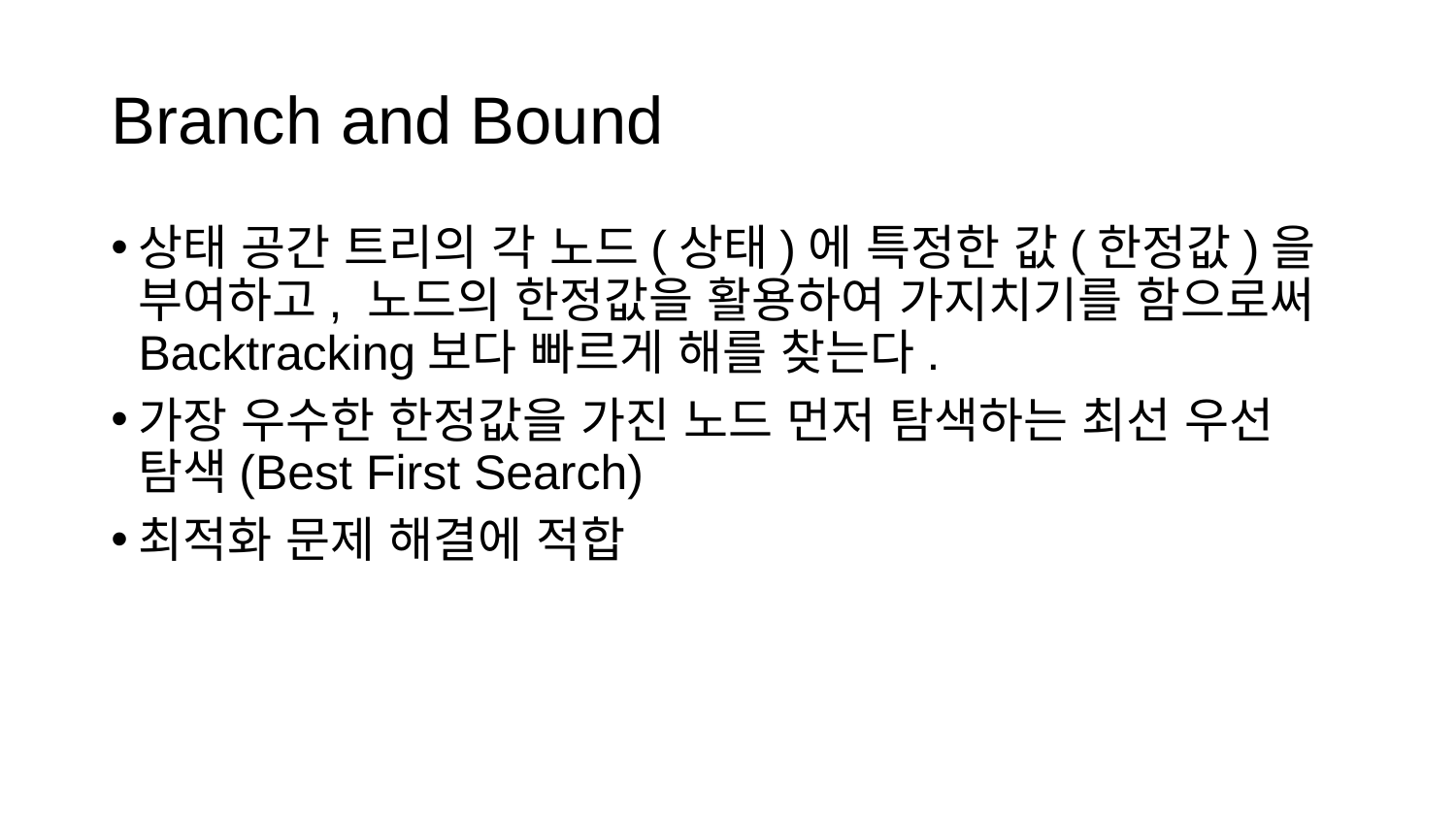

# Branch and Bound
상태 공간 트리의 각 노드(상태)에 특정한 값(한정값)을 부여하고, 노드의 한정값을 활용하여 가지치기를 함으로써 Backtracking보다 빠르게 해를 찾는다.
가장 우수한 한정값을 가진 노드 먼저 탐색하는 최선 우선 탐색(Best First Search)
최적화 문제 해결에 적합